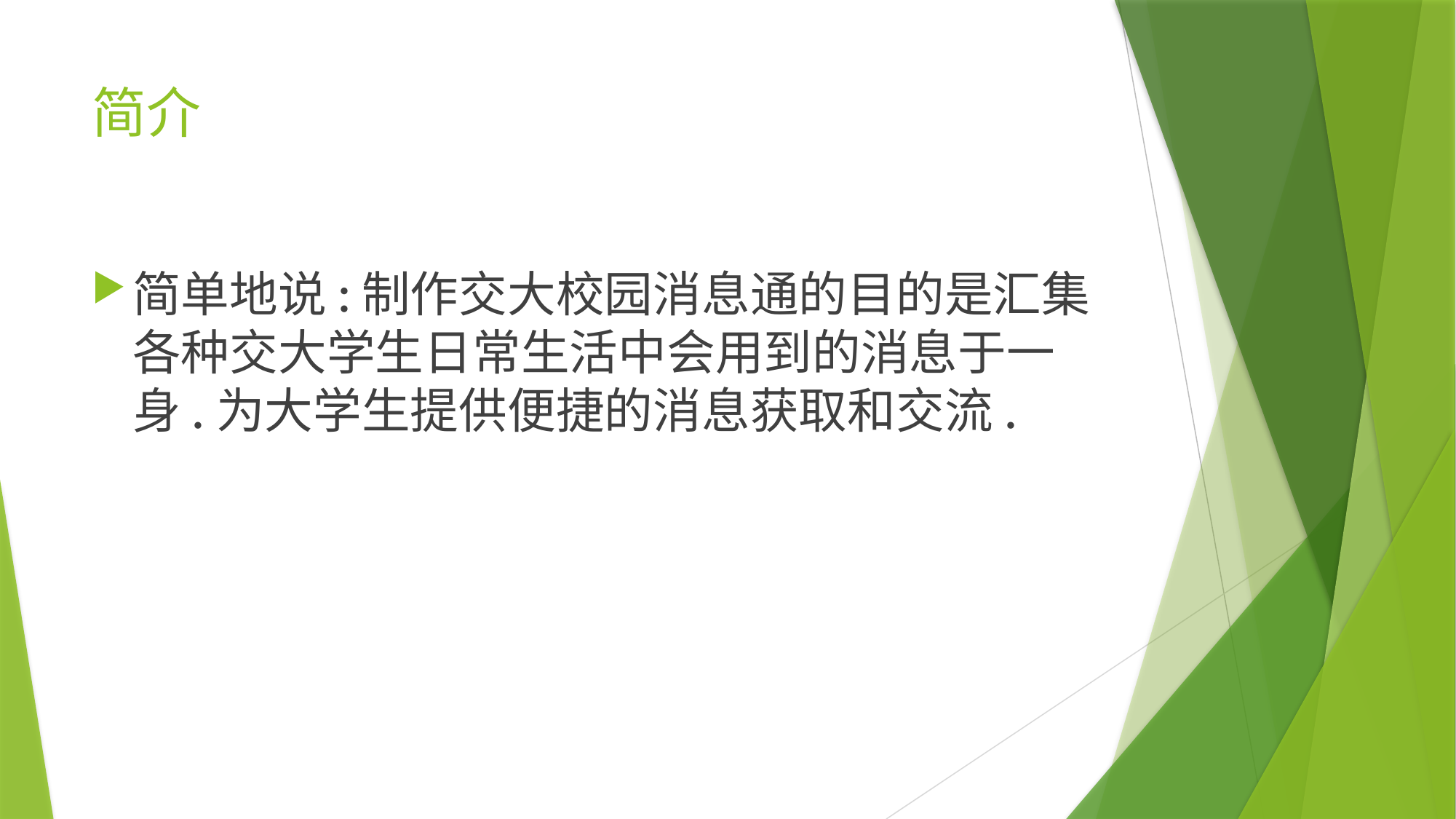

# 简介
简单地说:制作交大校园消息通的目的是汇集各种交大学生日常生活中会用到的消息于一身.为大学生提供便捷的消息获取和交流.